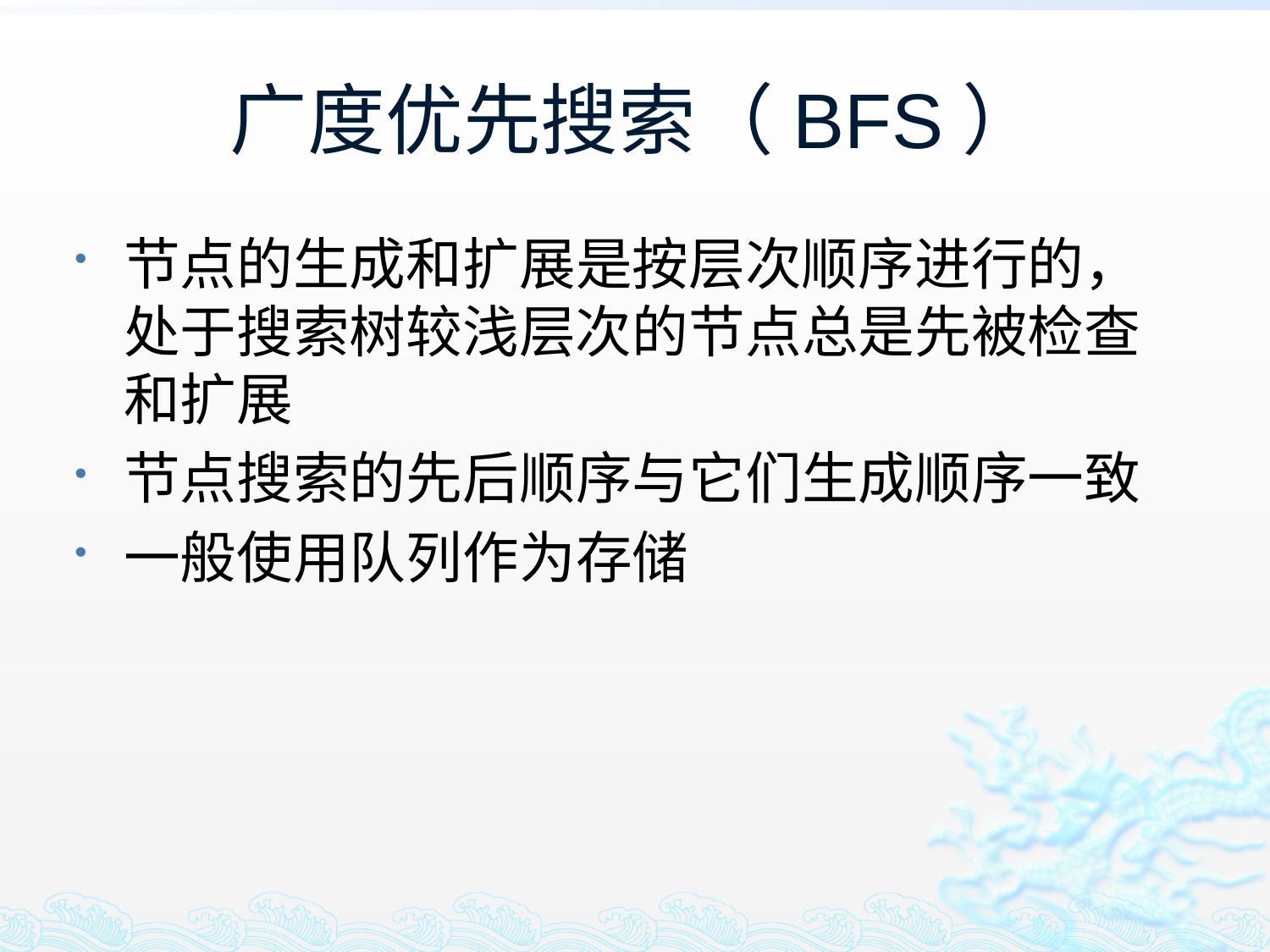

# 广度优先搜索（BFS）
节点的生成和扩展是按层次顺序进行的，处于搜索树较浅层次的节点总是先被检查和扩展
节点搜索的先后顺序与它们生成顺序一致
一般使用队列作为存储